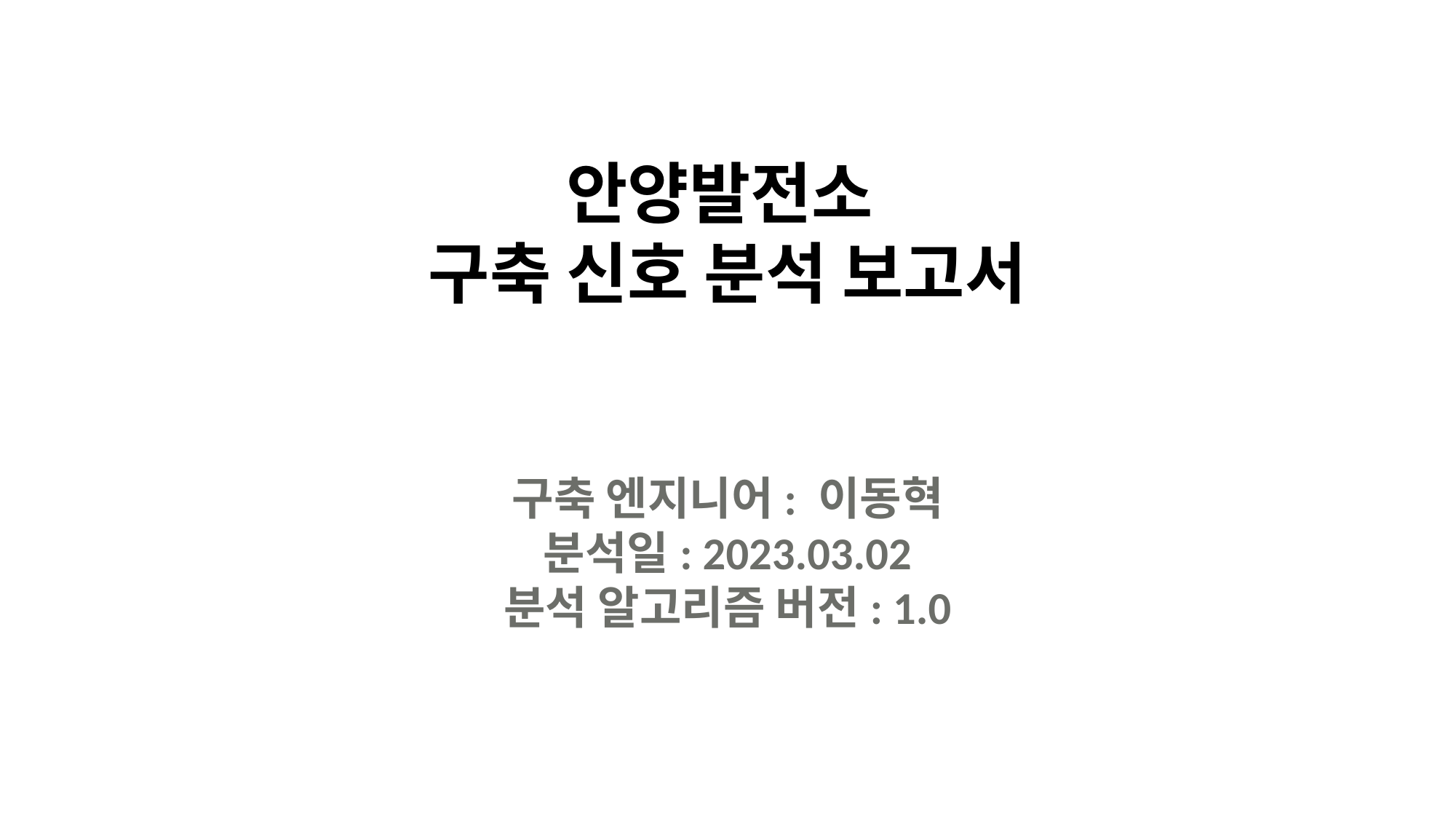

안양발전소
구축 신호 분석 보고서
구축 엔지니어: 이동혁
분석일: 2023.03.02
분석 알고리즘 버전: 1.0